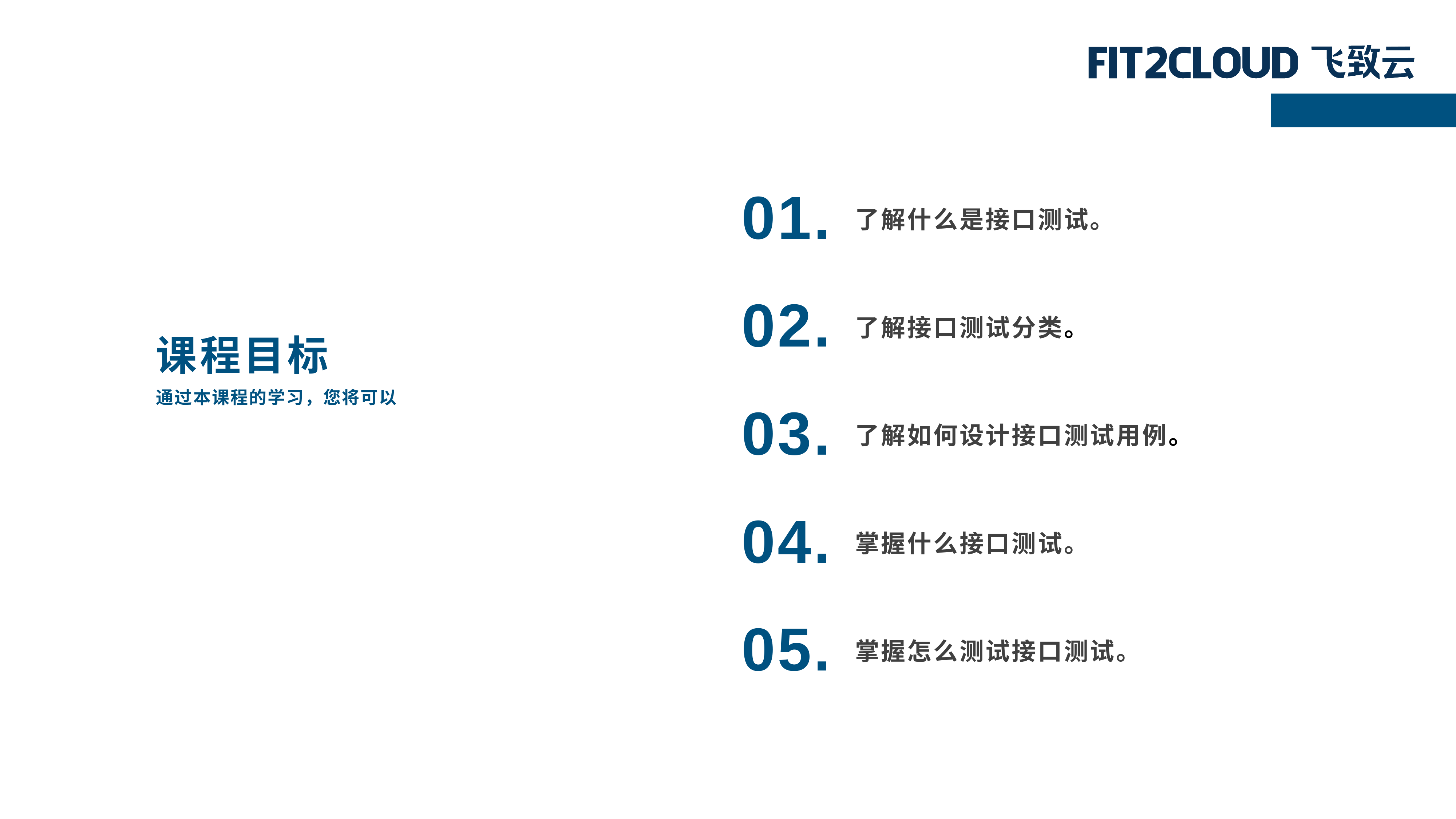

01.
了解什么是接口测试。
课程目标
02.
了解接口测试分类。
通过本课程的学习，您将可以
03.
了解如何设计接口测试用例。
04.
掌握什么接口测试。
05.
掌握怎么测试接口测试。